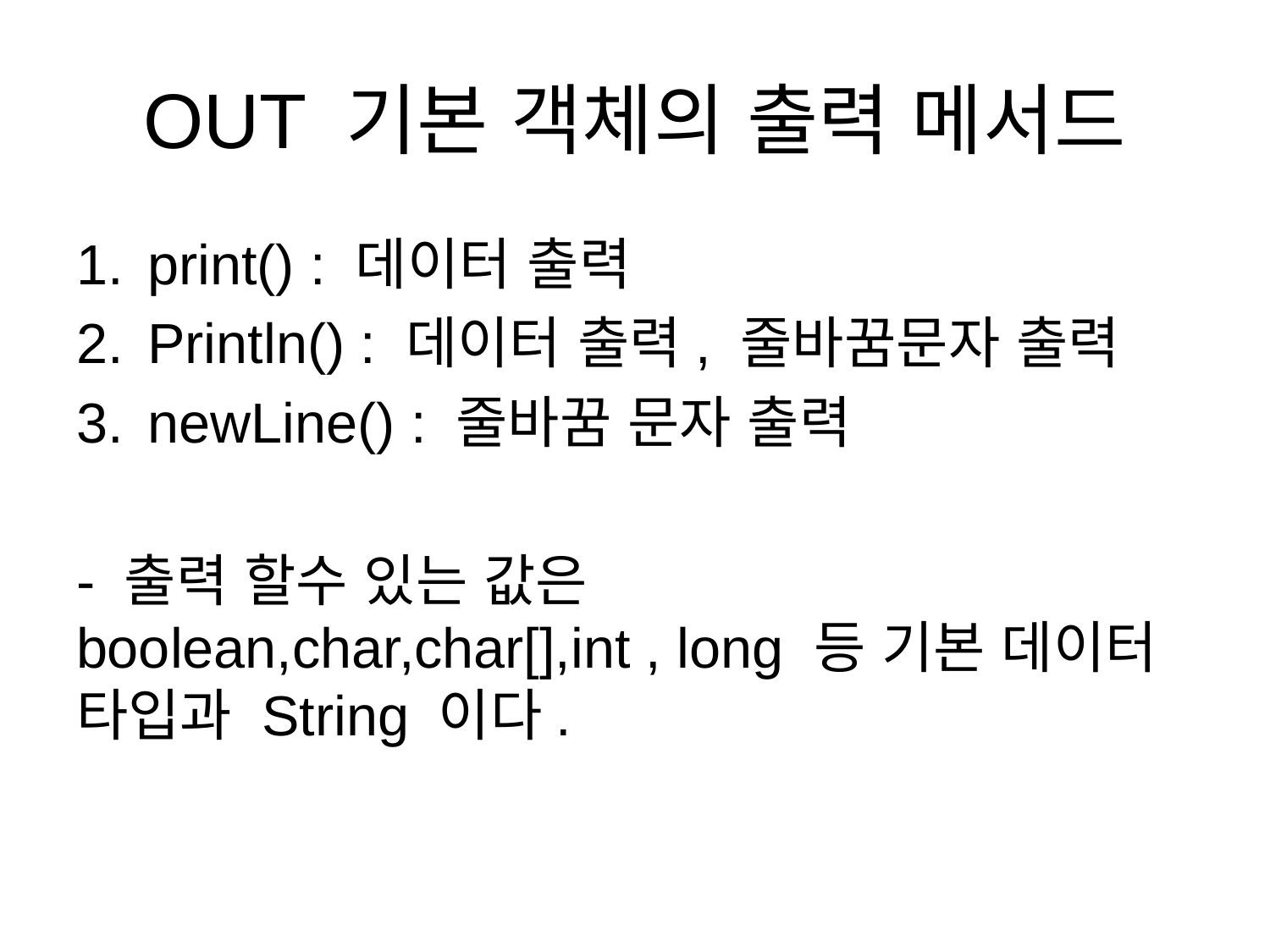

# OUT 기본 객체의 출력 메서드
print() : 데이터 출력
Println() : 데이터 출력, 줄바꿈문자 출력
newLine() : 줄바꿈 문자 출력

- 출력 할수 있는 값은 boolean,char,char[],int , long 등 기본 데이터 타입과 String 이다.